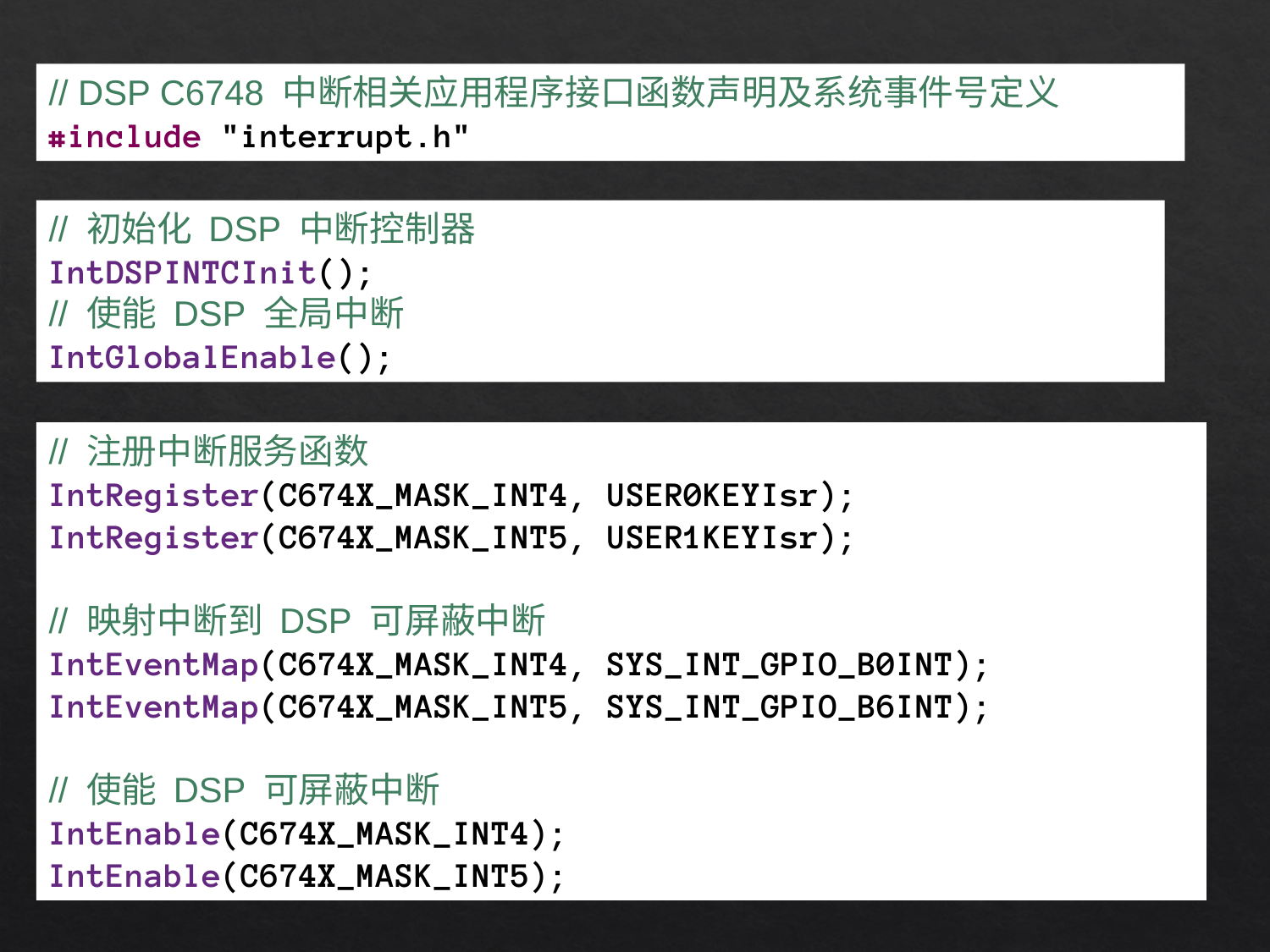

// DSP C6748 中断相关应用程序接口函数声明及系统事件号定义
#include "interrupt.h"
// 初始化 DSP 中断控制器
IntDSPINTCInit();
// 使能 DSP 全局中断
IntGlobalEnable();
// 注册中断服务函数
IntRegister(C674X_MASK_INT4, USER0KEYIsr);
IntRegister(C674X_MASK_INT5, USER1KEYIsr);

// 映射中断到 DSP 可屏蔽中断
IntEventMap(C674X_MASK_INT4, SYS_INT_GPIO_B0INT);
IntEventMap(C674X_MASK_INT5, SYS_INT_GPIO_B6INT);

// 使能 DSP 可屏蔽中断
IntEnable(C674X_MASK_INT4);
IntEnable(C674X_MASK_INT5);